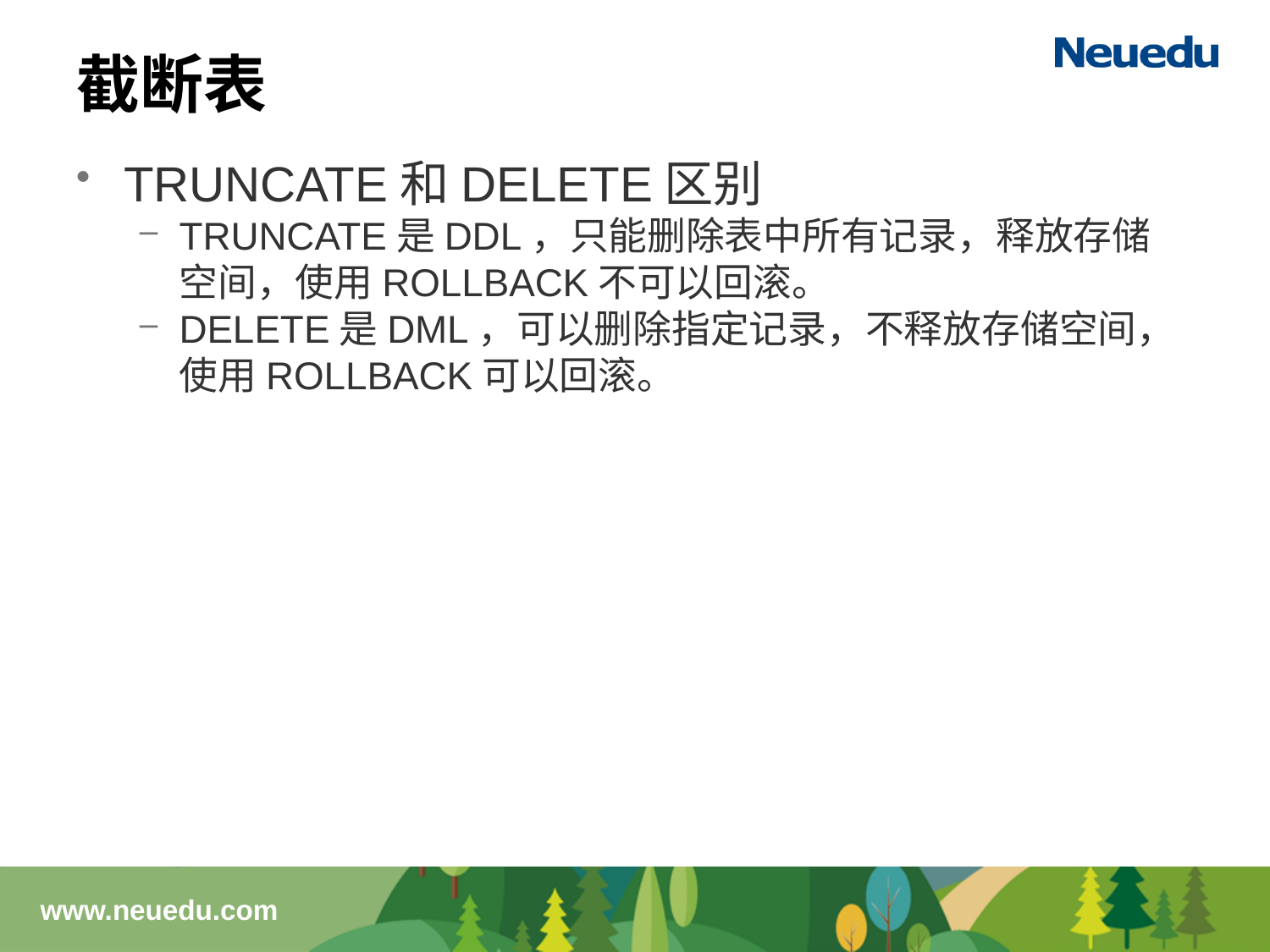

# 截断表
TRUNCATE和DELETE区别
TRUNCATE是DDL，只能删除表中所有记录，释放存储空间，使用ROLLBACK不可以回滚。
DELETE是DML，可以删除指定记录，不释放存储空间，使用ROLLBACK可以回滚。